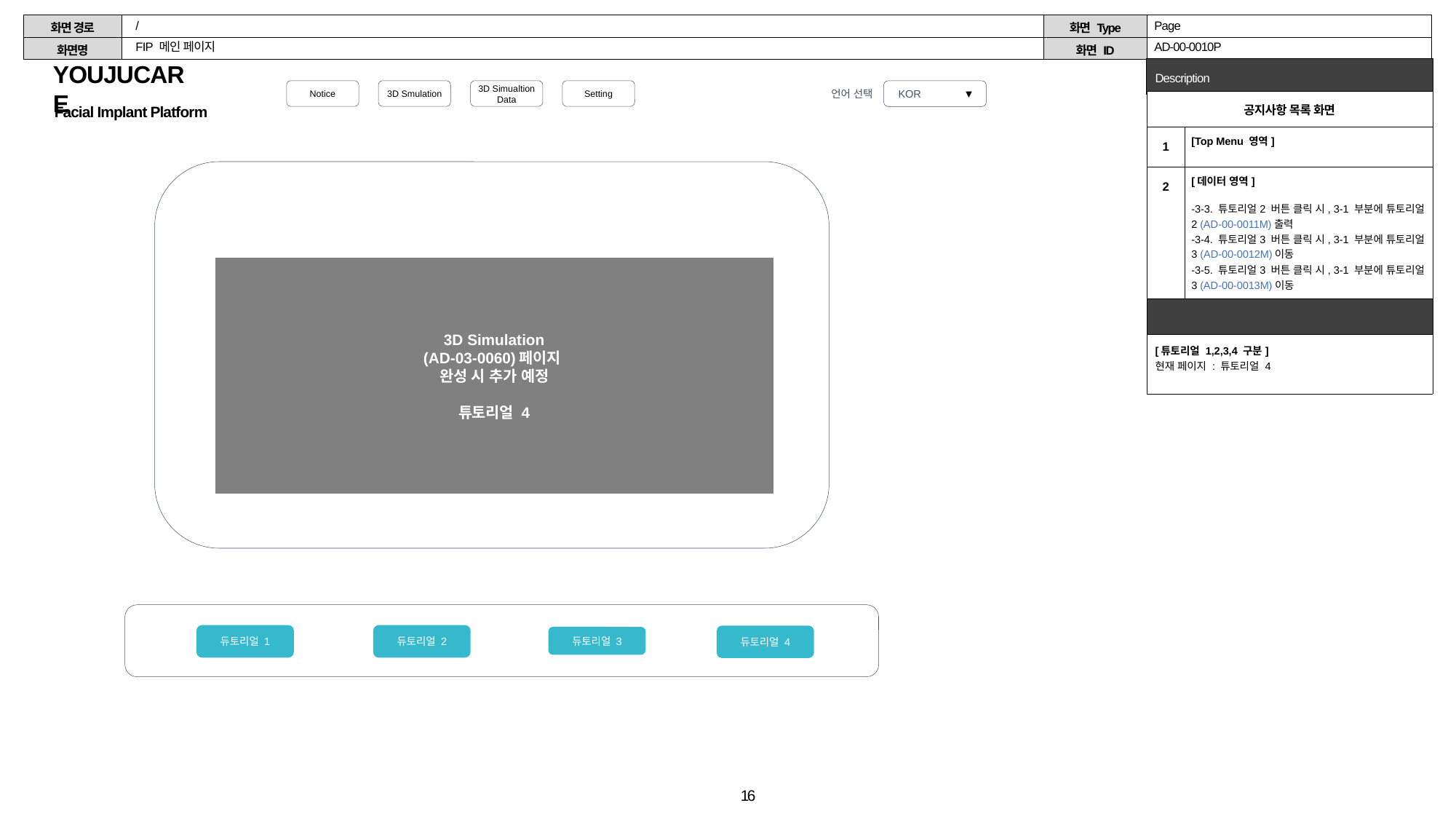

| 2025.01.09 예정\_버전 미정 |
| --- |
| 1월9일 발표 후 수정 사항 정리 |
이전 페이지 이어서
/
Page
FIP 메인 페이지
AD-00-0010P
| Alert / Confirm / Validation |  |
| --- | --- |
| 1 | 1-7. 조회값 없음 조건에 맞는 데이터가 없습니다. |
| 2 | 2-2. 상단고정 선택한 항목을 상단 고정 하시겠습니까? 예 : 선택 항목 최상단에 고정처리 후 목록 화면으로 이동   아니오 : Confirm 종료. 현 페이지 유지 2-3. 삭제 선택한 항목을 삭제하시겠습니까? 예 : 선택 항목 삭제 처리 후 목록 화면으로 이동   아니오 : Confirm 종료. 현 페이지 유지 |
YOUJUCARE
언어 선택
Notice
3D Smulation
3D Simualtion
Data
Setting
           ▼
KOR
| 공지사항 목록 화면 |  |
| --- | --- |
| 1 | [Top Menu 영역] |
| 2 | [데이터 영역] -3-3. 튜토리얼2 버튼 클릭 시, 3-1 부분에 튜토리얼2 (AD-00-0011M)출력 -3-4. 튜토리얼3 버튼 클릭 시, 3-1 부분에 튜토리얼3 (AD-00-0012M)이동 -3-5. 튜토리얼3 버튼 클릭 시, 3-1 부분에 튜토리얼3 (AD-00-0013M)이동 |
| Note |  |
| [튜토리얼 1,2,3,4 구분] 현재 페이지 : 튜토리얼 4 |  |
Facial Implant Platform

3D Simulation
(AD-03-0060)페이지
완성 시 추가 예정

튜토리얼 4

듀토리얼 1
듀토리얼 2
듀토리얼 4
듀토리얼 3